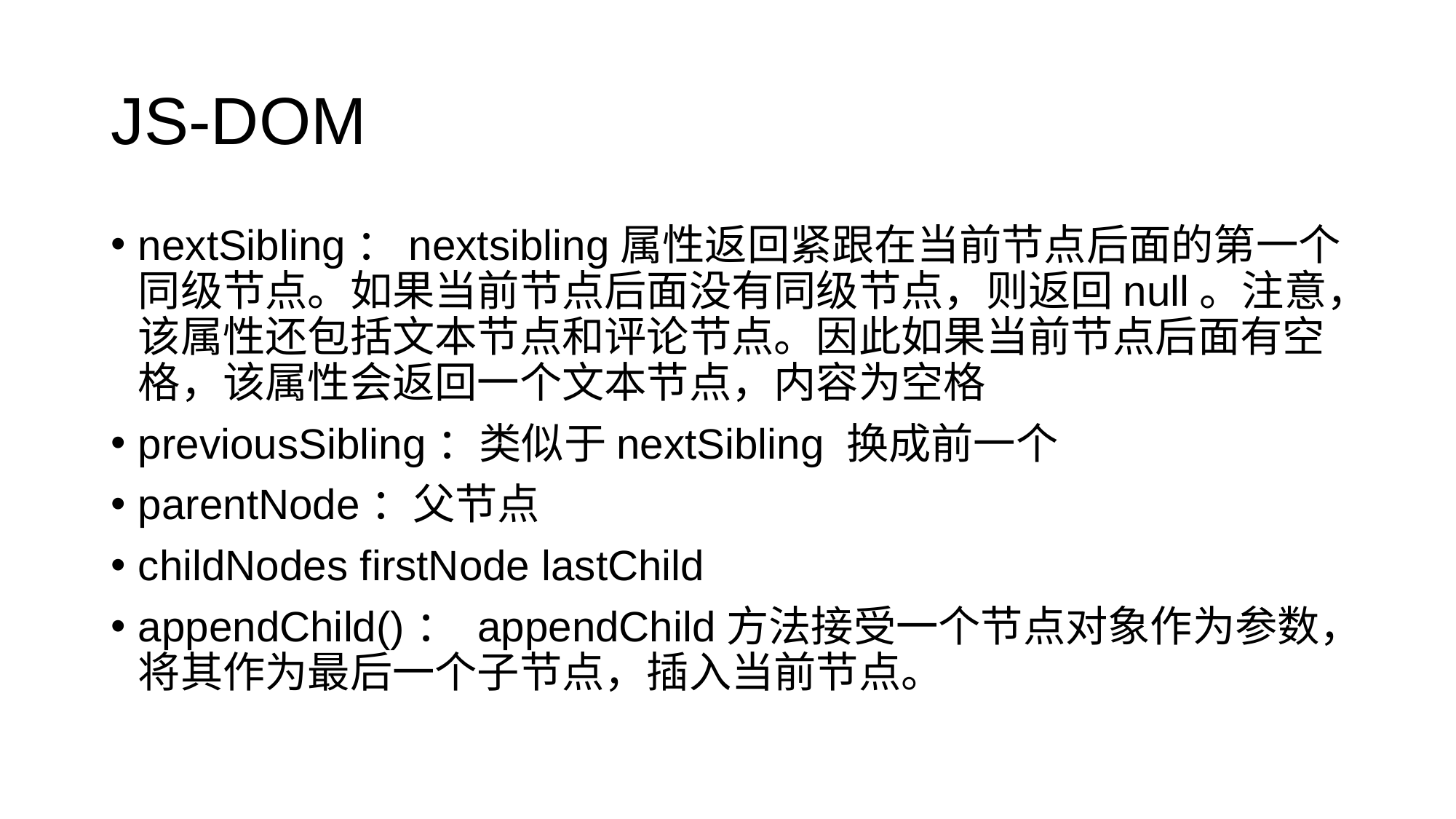

# JS-DOM
nextSibling：nextsibling属性返回紧跟在当前节点后面的第一个同级节点。如果当前节点后面没有同级节点，则返回null。注意，该属性还包括文本节点和评论节点。因此如果当前节点后面有空格，该属性会返回一个文本节点，内容为空格
previousSibling：类似于nextSibling 换成前一个
parentNode：父节点
childNodes firstNode lastChild
appendChild()： appendChild方法接受一个节点对象作为参数，将其作为最后一个子节点，插入当前节点。